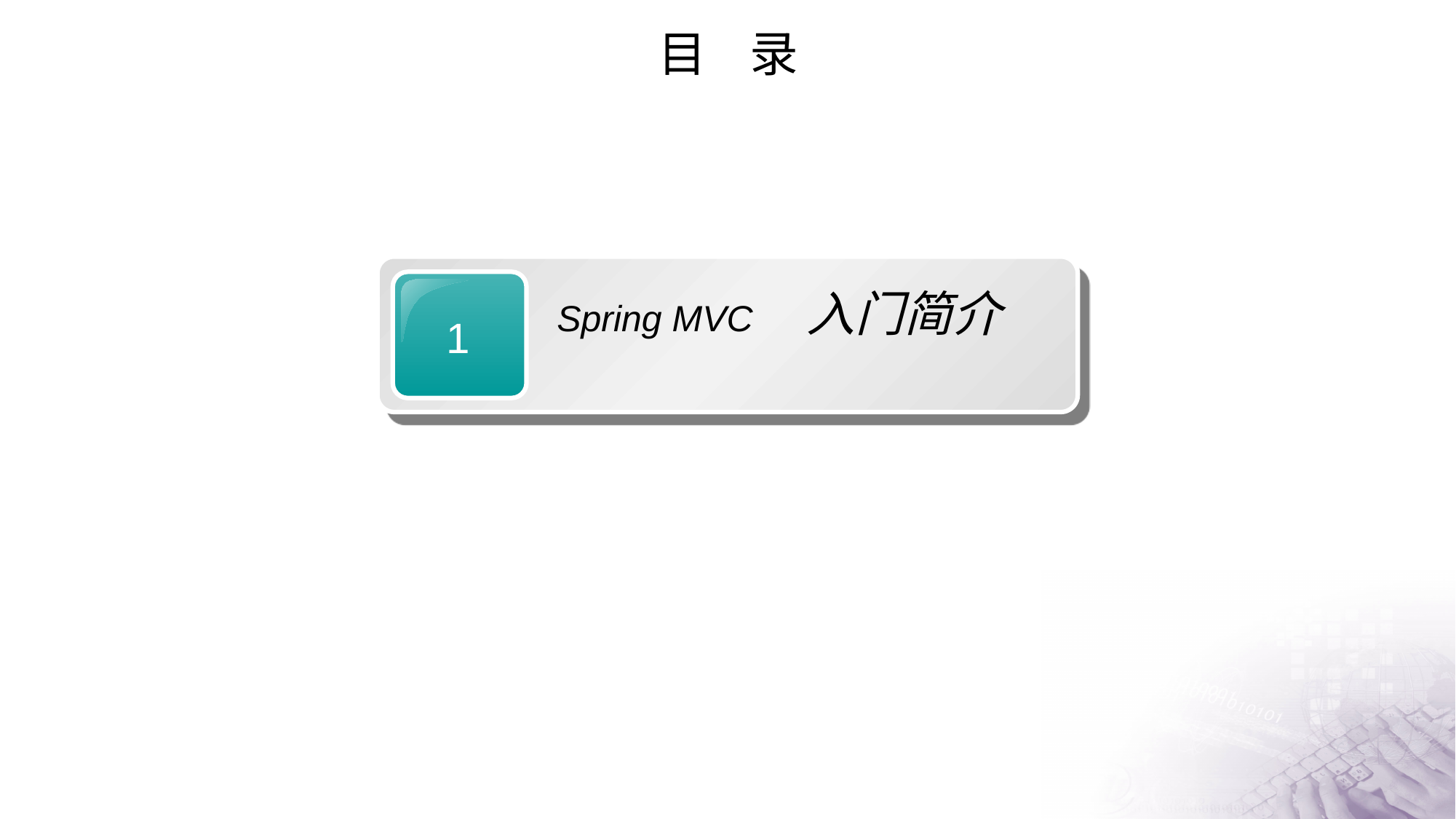

目    录
#

1
Spring MVC     入门简介